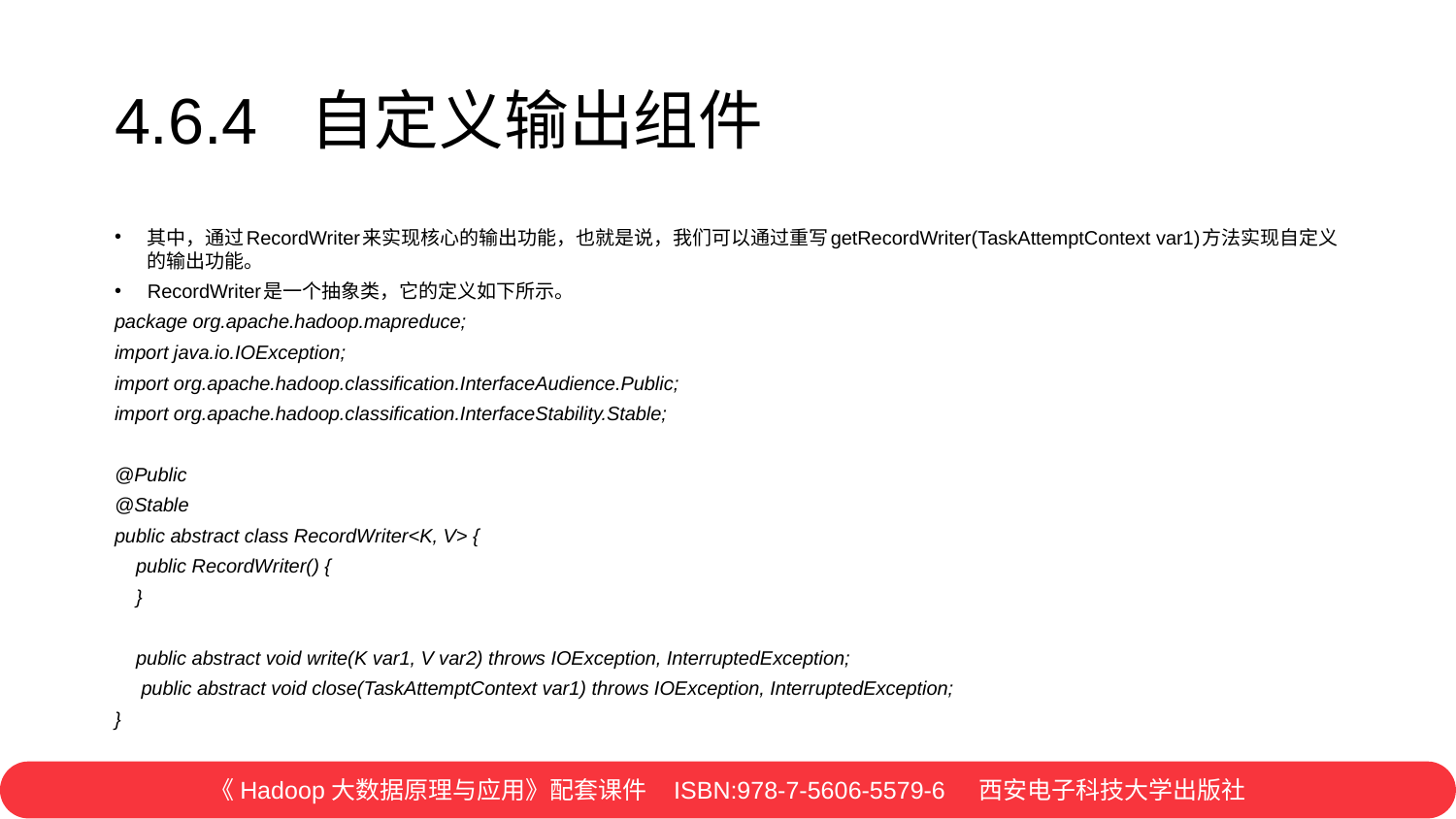

# 4.6.4  自定义输出组件
其中，通过RecordWriter来实现核心的输出功能，也就是说，我们可以通过重写getRecordWriter(TaskAttemptContext var1)方法实现自定义的输出功能。
RecordWriter是一个抽象类，它的定义如下所示。
package org.apache.hadoop.mapreduce;
import java.io.IOException;
import org.apache.hadoop.classification.InterfaceAudience.Public;
import org.apache.hadoop.classification.InterfaceStability.Stable;

@Public
@Stable
public abstract class RecordWriter<K, V> {
    public RecordWriter() {
    }

    public abstract void write(K var1, V var2) throws IOException, InterruptedException;
     public abstract void close(TaskAttemptContext var1) throws IOException, InterruptedException;
}